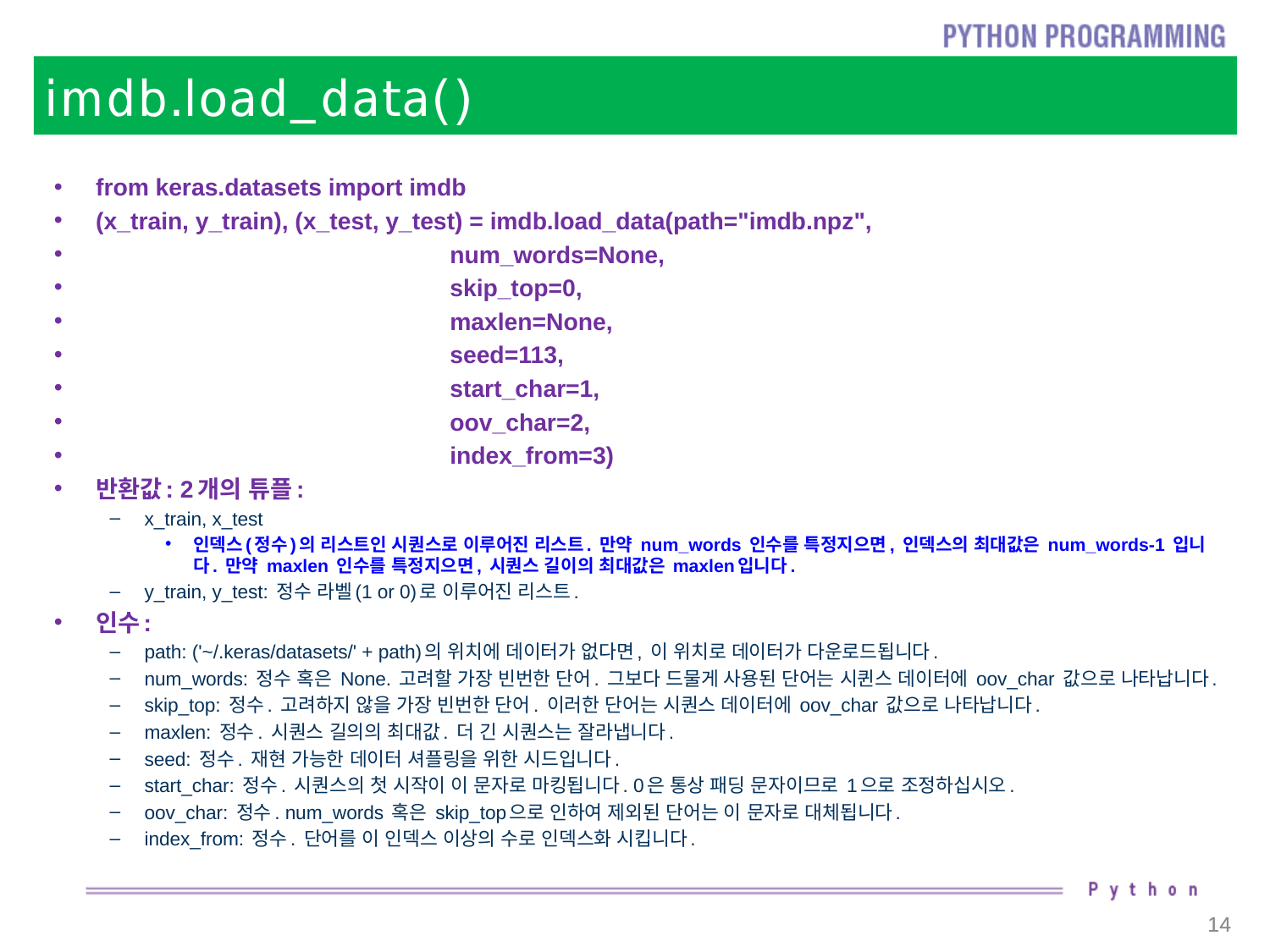

# imdb.load_data()
from keras.datasets import imdb
(x_train, y_train), (x_test, y_test) = imdb.load_data(path="imdb.npz",
                                                      num_words=None,
                                                      skip_top=0,
                                                      maxlen=None,
                                                      seed=113,
                                                      start_char=1,
                                                      oov_char=2,
                                                      index_from=3)
반환값: 2개의 튜플:
x_train, x_test
인덱스(정수)의 리스트인 시퀀스로 이루어진 리스트. 만약 num_words 인수를 특정지으면, 인덱스의 최대값은 num_words-1 입니다. 만약 maxlen 인수를 특정지으면, 시퀀스 길이의 최대값은 maxlen입니다.
y_train, y_test: 정수 라벨(1 or 0)로 이루어진 리스트.
인수:
path: ('~/.keras/datasets/' + path)의 위치에 데이터가 없다면, 이 위치로 데이터가 다운로드됩니다.
num_words: 정수 혹은 None. 고려할 가장 빈번한 단어. 그보다 드물게 사용된 단어는 시퀸스 데이터에 oov_char 값으로 나타납니다.
skip_top: 정수. 고려하지 않을 가장 빈번한 단어. 이러한 단어는 시퀀스 데이터에 oov_char 값으로 나타납니다.
maxlen: 정수. 시퀀스 길의의 최대값. 더 긴 시퀀스는 잘라냅니다.
seed: 정수. 재현 가능한 데이터 셔플링을 위한 시드입니다.
start_char: 정수. 시퀀스의 첫 시작이 이 문자로 마킹됩니다. 0은 통상 패딩 문자이므로 1으로 조정하십시오.
oov_char: 정수. num_words 혹은 skip_top으로 인하여 제외된 단어는 이 문자로 대체됩니다.
index_from: 정수. 단어를 이 인덱스 이상의 수로 인덱스화 시킵니다.
14